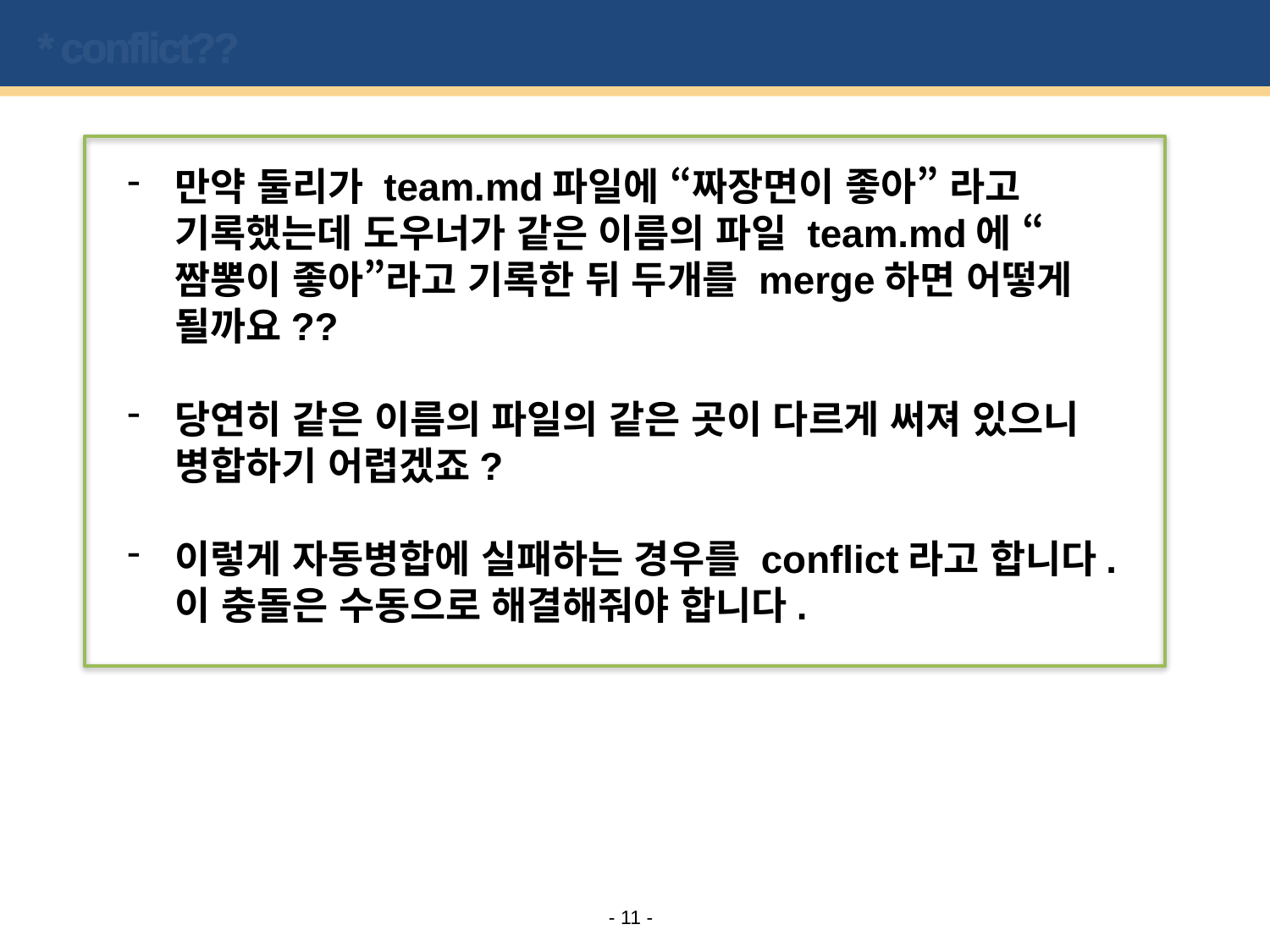

# * conflict??

만약 둘리가 team.md파일에 “짜장면이 좋아” 라고 기록했는데 도우너가 같은 이름의 파일 team.md에 “짬뽕이 좋아”라고 기록한 뒤 두개를 merge하면 어떻게 될까요??

당연히 같은 이름의 파일의 같은 곳이 다르게 써져 있으니 병합하기 어렵겠죠?

이렇게 자동병합에 실패하는 경우를 conflict라고 합니다. 이 충돌은 수동으로 해결해줘야 합니다.